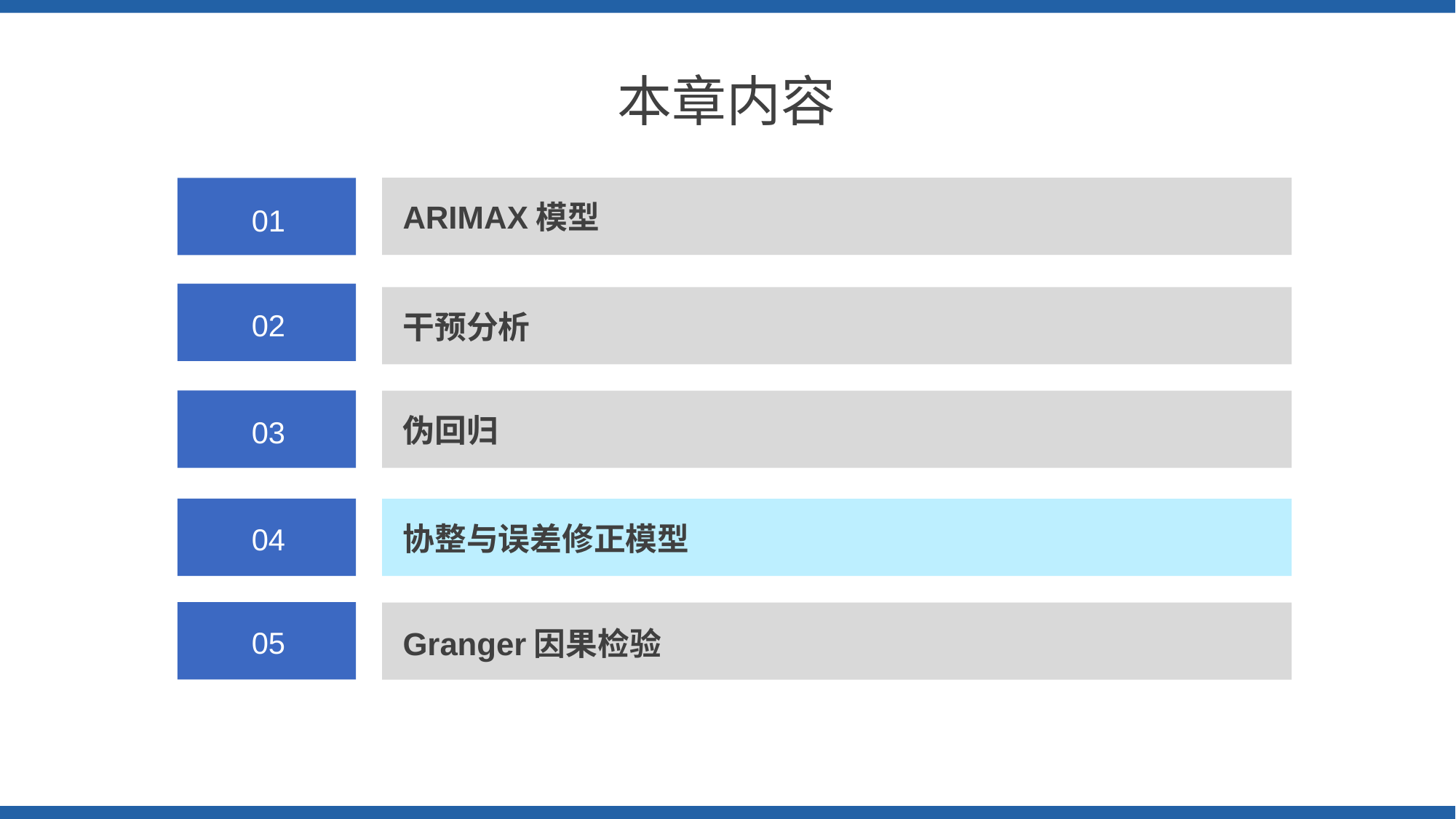

本章内容

01
ARIMAX模型

02
干预分析

03
伪回归

04
协整与误差修正模型

05
Granger因果检验